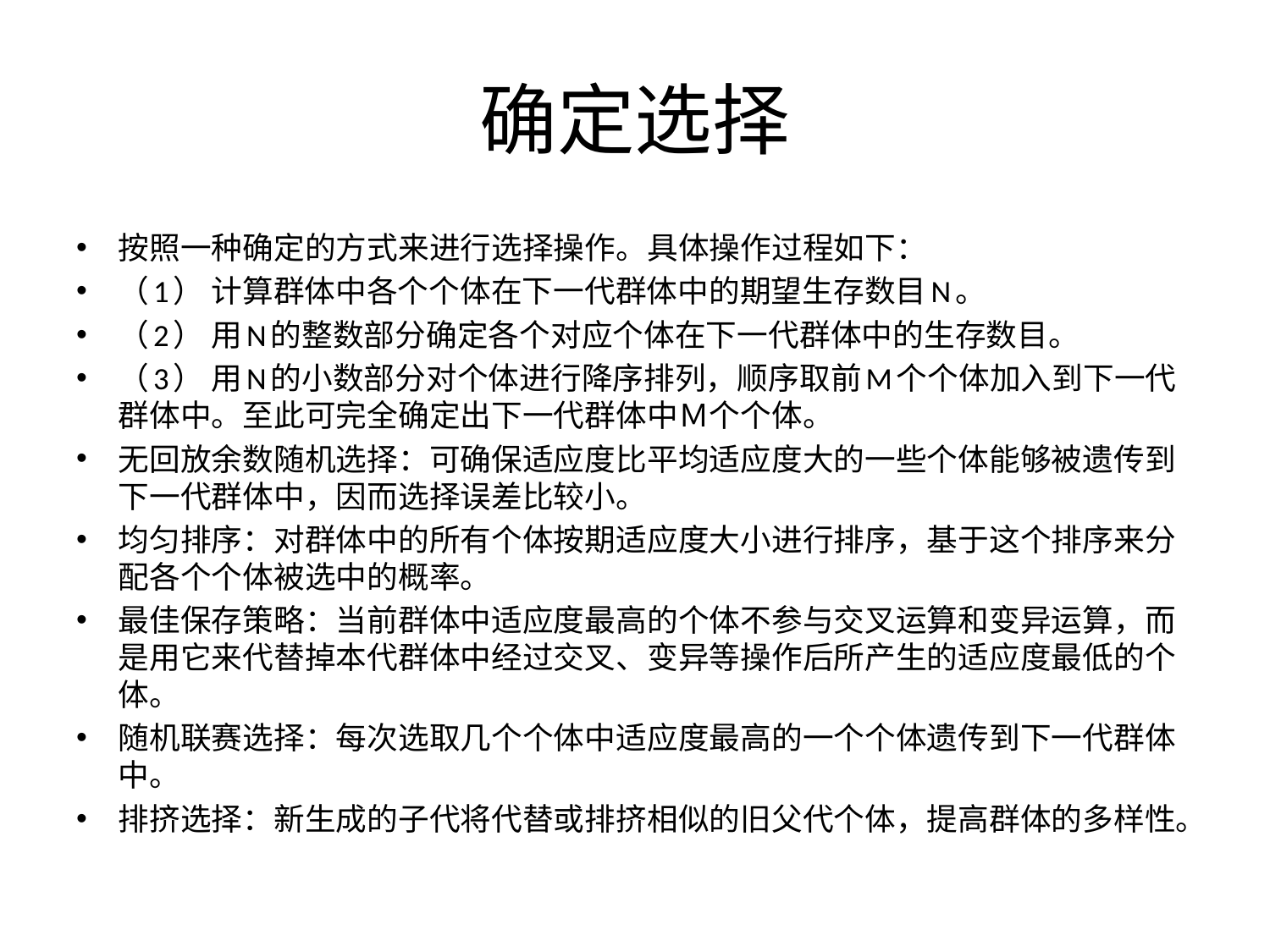

# 确定选择
按照一种确定的方式来进行选择操作。具体操作过程如下：
（1） 计算群体中各个个体在下一代群体中的期望生存数目N。
（2） 用N的整数部分确定各个对应个体在下一代群体中的生存数目。
（3） 用N的小数部分对个体进行降序排列，顺序取前M个个体加入到下一代群体中。至此可完全确定出下一代群体中Ｍ个个体。
无回放余数随机选择：可确保适应度比平均适应度大的一些个体能够被遗传到下一代群体中，因而选择误差比较小。
均匀排序：对群体中的所有个体按期适应度大小进行排序，基于这个排序来分配各个个体被选中的概率。
最佳保存策略：当前群体中适应度最高的个体不参与交叉运算和变异运算，而是用它来代替掉本代群体中经过交叉、变异等操作后所产生的适应度最低的个体。
随机联赛选择：每次选取几个个体中适应度最高的一个个体遗传到下一代群体中。
排挤选择：新生成的子代将代替或排挤相似的旧父代个体，提高群体的多样性。